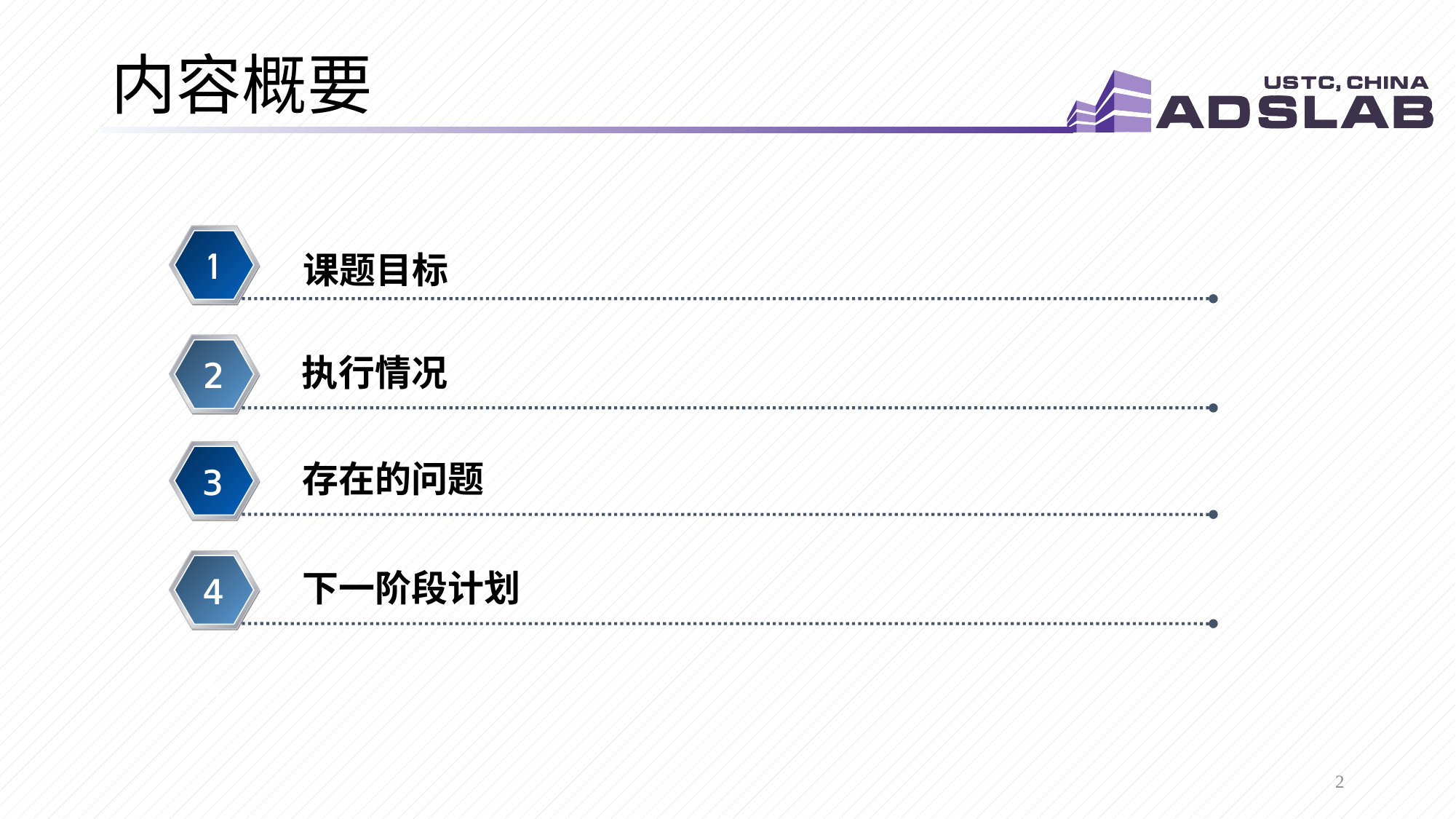

# 内容概要

1
课题目标

执行情况
2

存在的问题
3

下一阶段计划
4

5